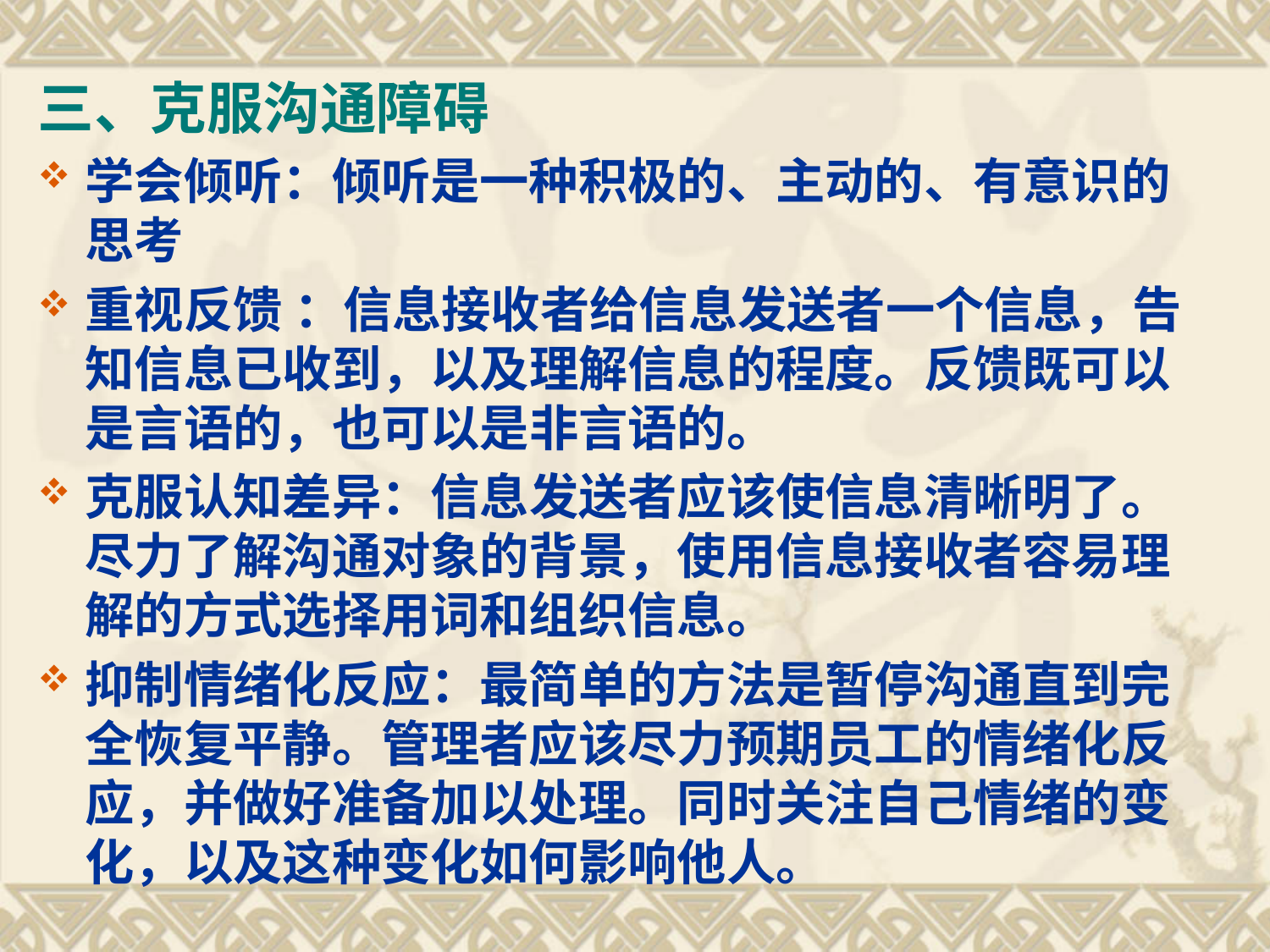

三、克服沟通障碍
学会倾听：倾听是一种积极的、主动的、有意识的思考
重视反馈 ：信息接收者给信息发送者一个信息，告知信息已收到，以及理解信息的程度。反馈既可以是言语的，也可以是非言语的。
克服认知差异：信息发送者应该使信息清晰明了。尽力了解沟通对象的背景，使用信息接收者容易理解的方式选择用词和组织信息。
抑制情绪化反应：最简单的方法是暂停沟通直到完全恢复平静。管理者应该尽力预期员工的情绪化反应，并做好准备加以处理。同时关注自己情绪的变化，以及这种变化如何影响他人。